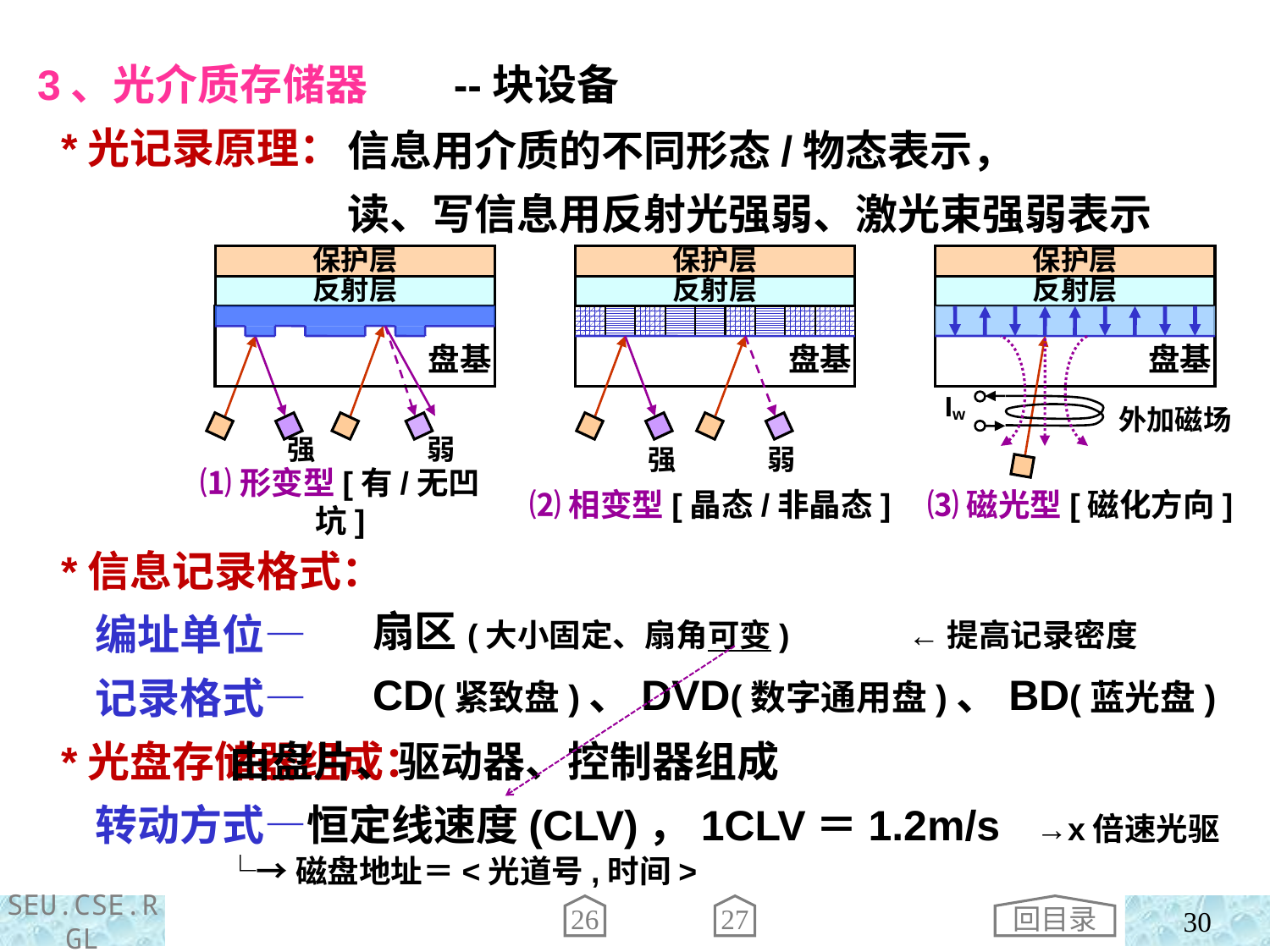

3、光介质存储器        --块设备
  *光记录原理：

  *信息记录格式：
     编址单位—
     记录格式—
  *光盘存储器组成：
信息用介质的不同形态/物态表示，
读、写信息用反射光强弱、激光束强弱表示
保护层
反射层

盘基

强
弱
⑴形变型[有/无凹坑]
保护层
反射层

盘基

强
弱
⑵相变型[晶态/非晶态]
保护层
反射层

盘基
Iw

外加磁场

⑶磁光型[磁化方向]
扇区(大小固定、扇角可变)          ←提高记录密度
CD(紧致盘)、DVD(数字通用盘)、BD(蓝光盘)
                   由盘片、驱动器、控制器组成
     转动方式—恒定线速度(CLV)，1CLV＝1.2m/s   →x倍速光驱
                          └→磁盘地址＝<光道号,时间>
回目录
26
27
30